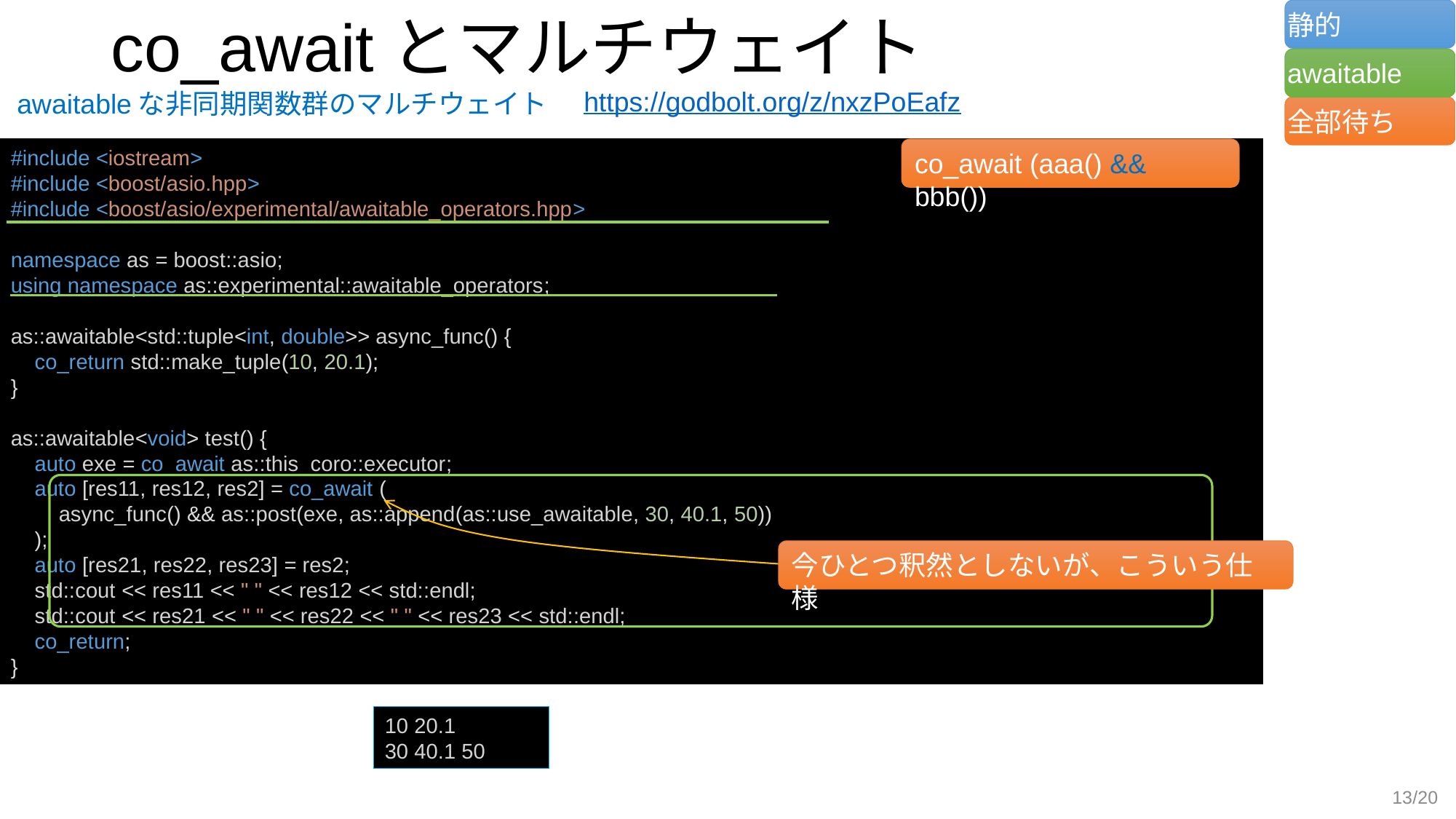

# co_awaitとマルチウェイト
静的
awaitable
https://godbolt.org/z/nxzPoEafz
awaitableな非同期関数群のマルチウェイト
全部待ち
#include <iostream>
#include <boost/asio.hpp>
#include <boost/asio/experimental/awaitable_operators.hpp>
namespace as = boost::asio;
using namespace as::experimental::awaitable_operators;
as::awaitable<std::tuple<int, double>> async_func() {
    co_return std::make_tuple(10, 20.1);
}
as::awaitable<void> test() {
    auto exe = co_await as::this_coro::executor;
    auto [res11, res12, res2] = co_await (
        async_func() && as::post(exe, as::append(as::use_awaitable, 30, 40.1, 50))
    );
    auto [res21, res22, res23] = res2;
    std::cout << res11 << " " << res12 << std::endl;
    std::cout << res21 << " " << res22 << " " << res23 << std::endl;
    co_return;
}
co_await (aaa() && bbb())

今ひとつ釈然としないが、こういう仕様
10 20.1
30 40.1 50
13/20